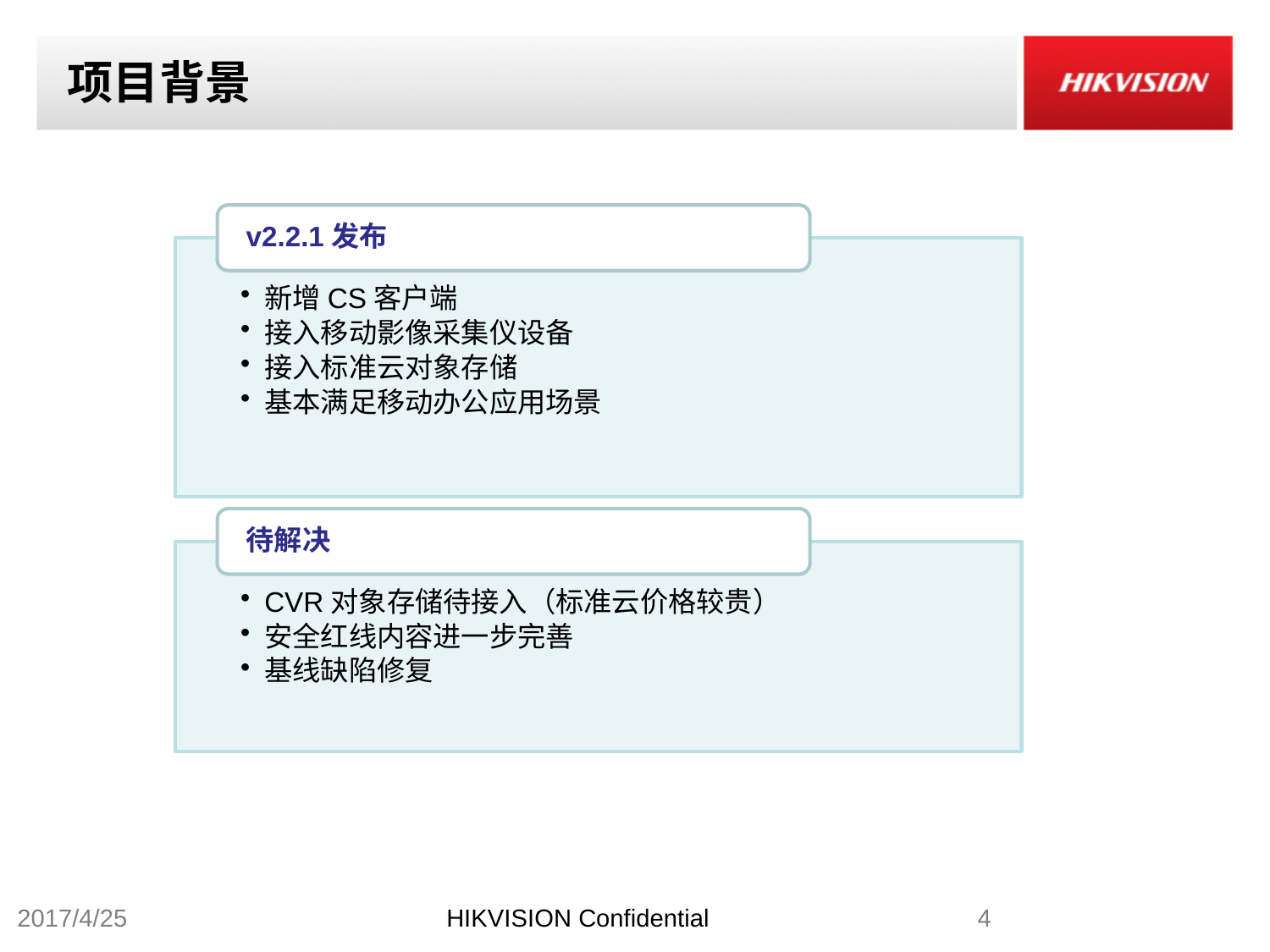

# 项目背景
新增CS客户端
接入移动影像采集仪设备
接入标准云对象存储
基本满足移动办公应用场景
v2.2.1发布
CVR对象存储待接入（标准云价格较贵）
安全红线内容进一步完善
基线缺陷修复
待解决
2017/4/25
HIKVISION Confidential
4